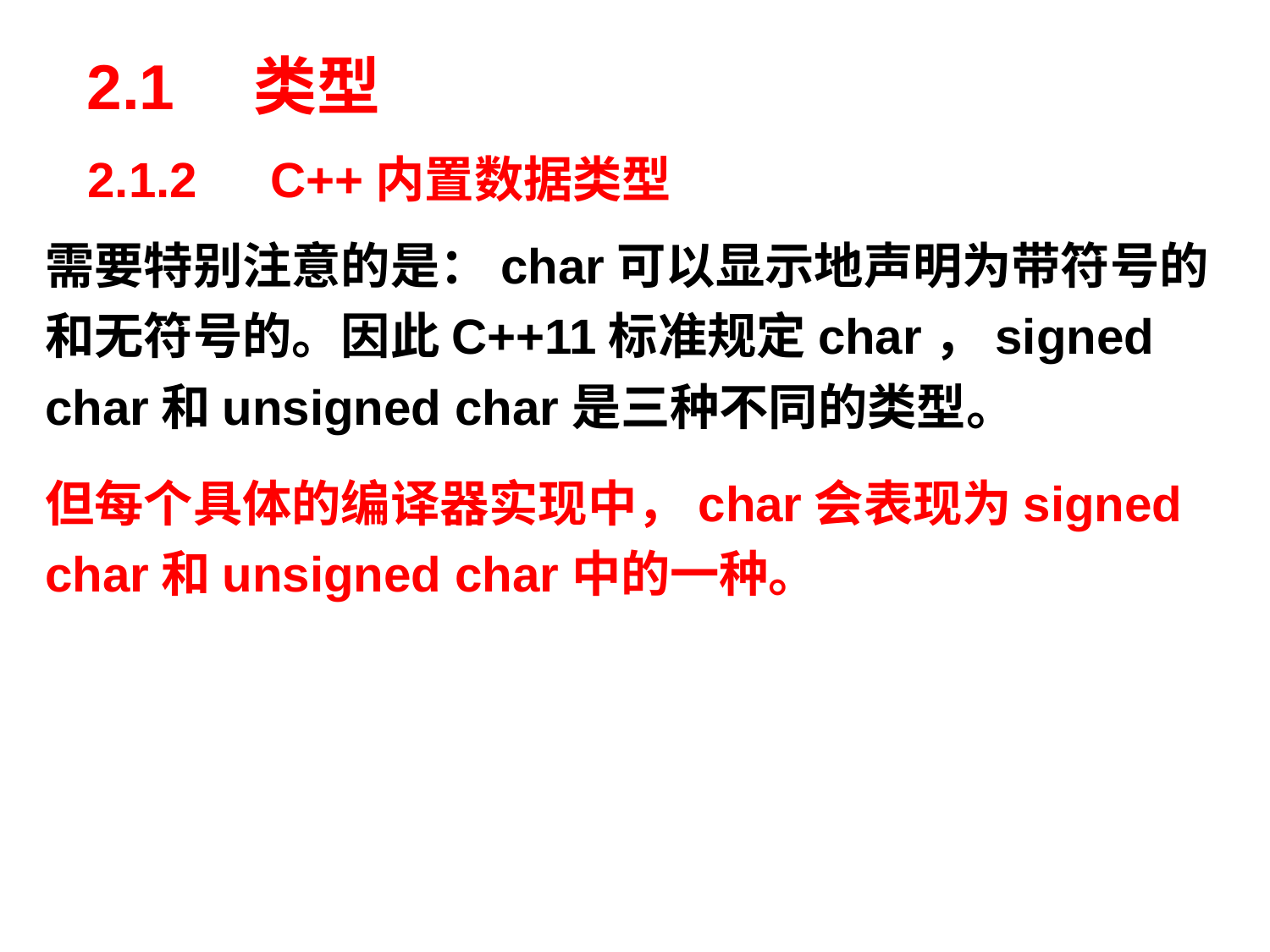

# 2.1　类型
2.1.2　C++内置数据类型

需要特别注意的是：char可以显示地声明为带符号的和无符号的。因此C++11标准规定char，signed char和unsigned char是三种不同的类型。
但每个具体的编译器实现中，char会表现为signed char和unsigned char中的一种。